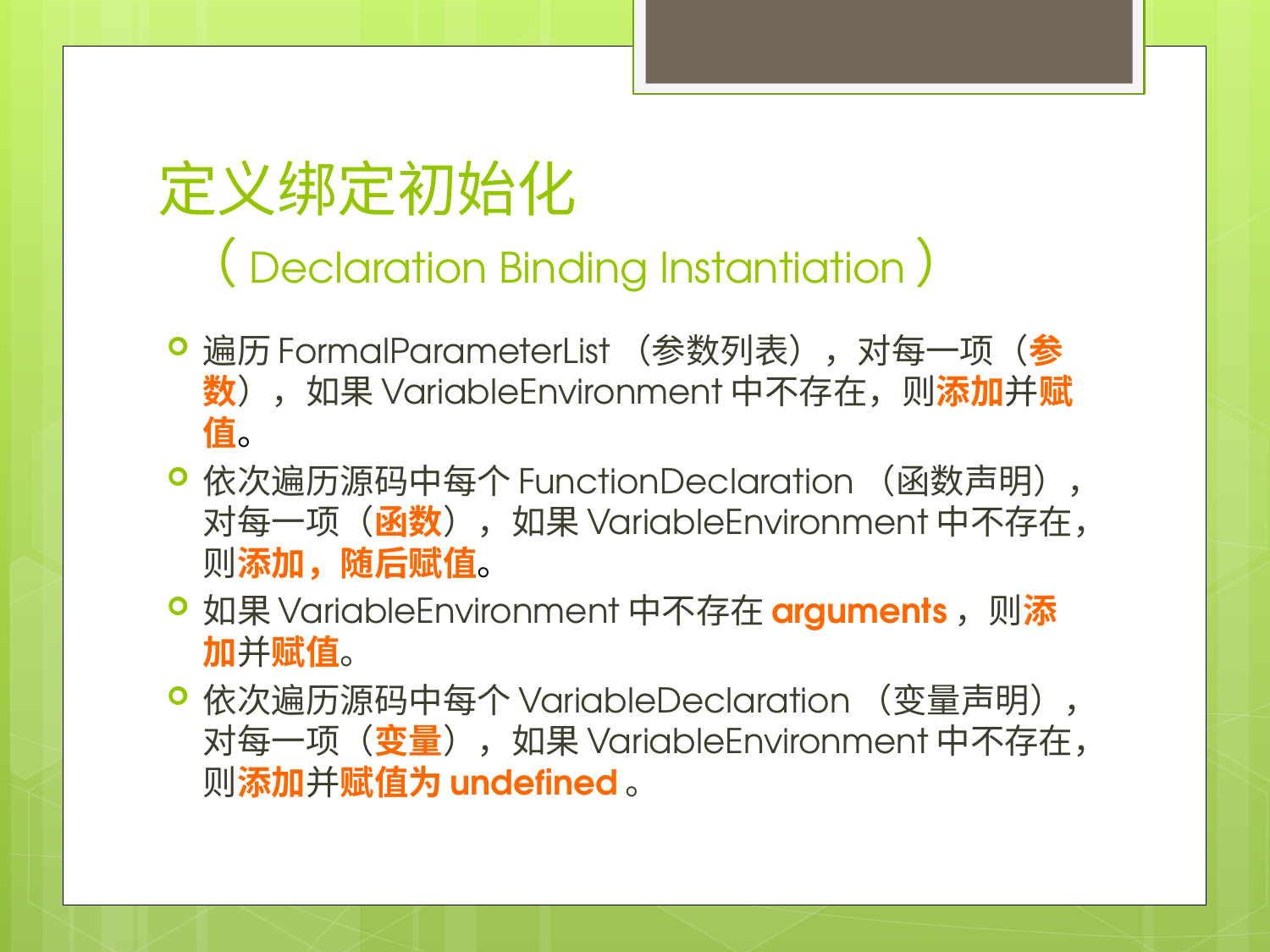

# 定义绑定初始化 （Declaration Binding Instantiation）
遍历FormalParameterList（参数列表），对每一项（参数），如果VariableEnvironment中不存在，则添加并赋值。
依次遍历源码中每个FunctionDeclaration（函数声明），对每一项（函数），如果VariableEnvironment中不存在，则添加，随后赋值。
如果VariableEnvironment中不存在arguments，则添加并赋值。
依次遍历源码中每个VariableDeclaration（变量声明），对每一项（变量），如果VariableEnvironment中不存在，则添加并赋值为undefined。